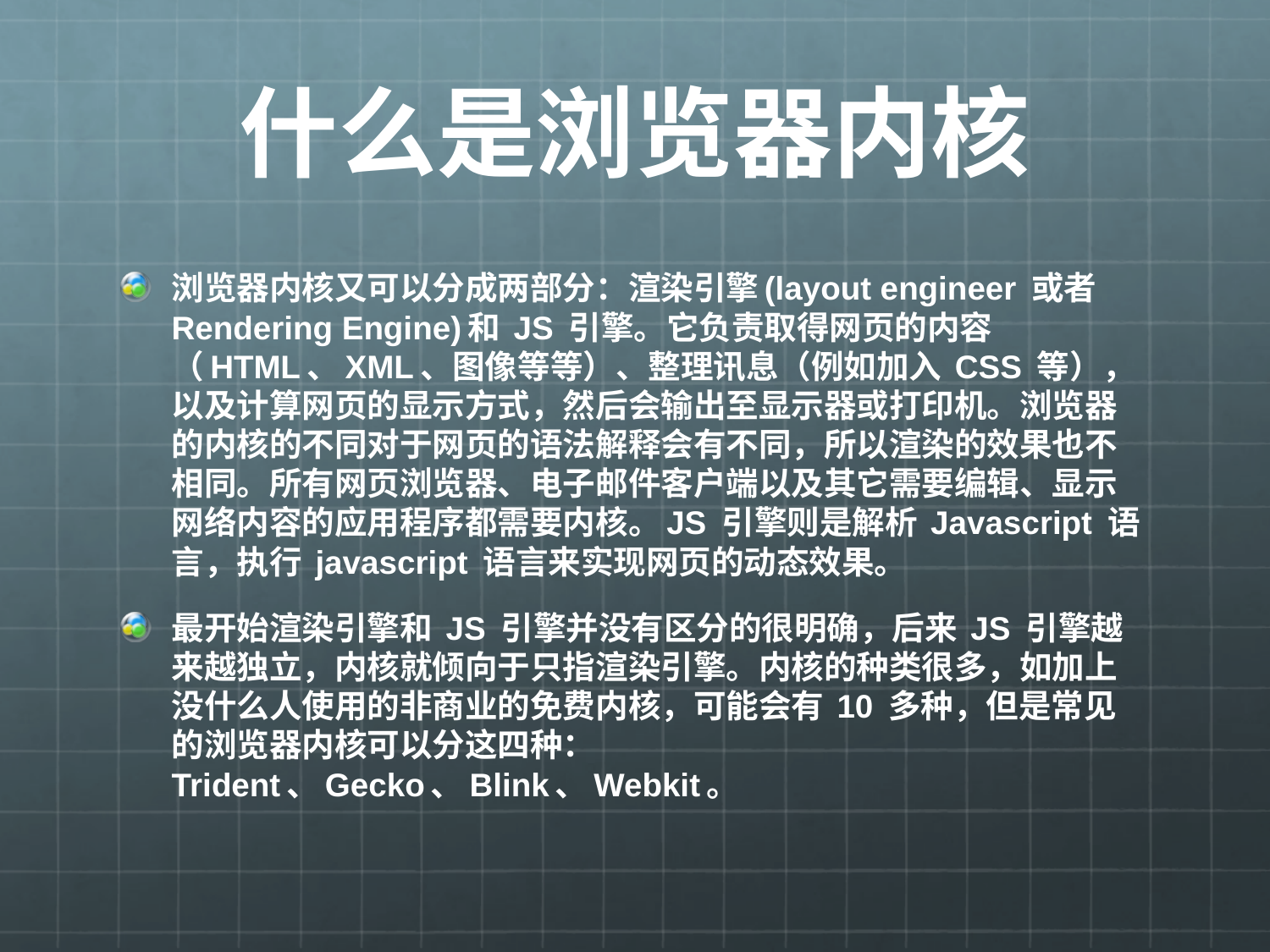

# 什么是浏览器内核
浏览器内核又可以分成两部分：渲染引擎(layout engineer 或者 Rendering Engine)和 JS 引擎。它负责取得网页的内容（HTML、XML、图像等等）、整理讯息（例如加入 CSS 等），以及计算网页的显示方式，然后会输出至显示器或打印机。浏览器的内核的不同对于网页的语法解释会有不同，所以渲染的效果也不相同。所有网页浏览器、电子邮件客户端以及其它需要编辑、显示网络内容的应用程序都需要内核。JS 引擎则是解析 Javascript 语言，执行 javascript 语言来实现网页的动态效果。
最开始渲染引擎和 JS 引擎并没有区分的很明确，后来 JS 引擎越来越独立，内核就倾向于只指渲染引擎。内核的种类很多，如加上没什么人使用的非商业的免费内核，可能会有 10 多种，但是常见的浏览器内核可以分这四种：Trident、Gecko、Blink、Webkit。